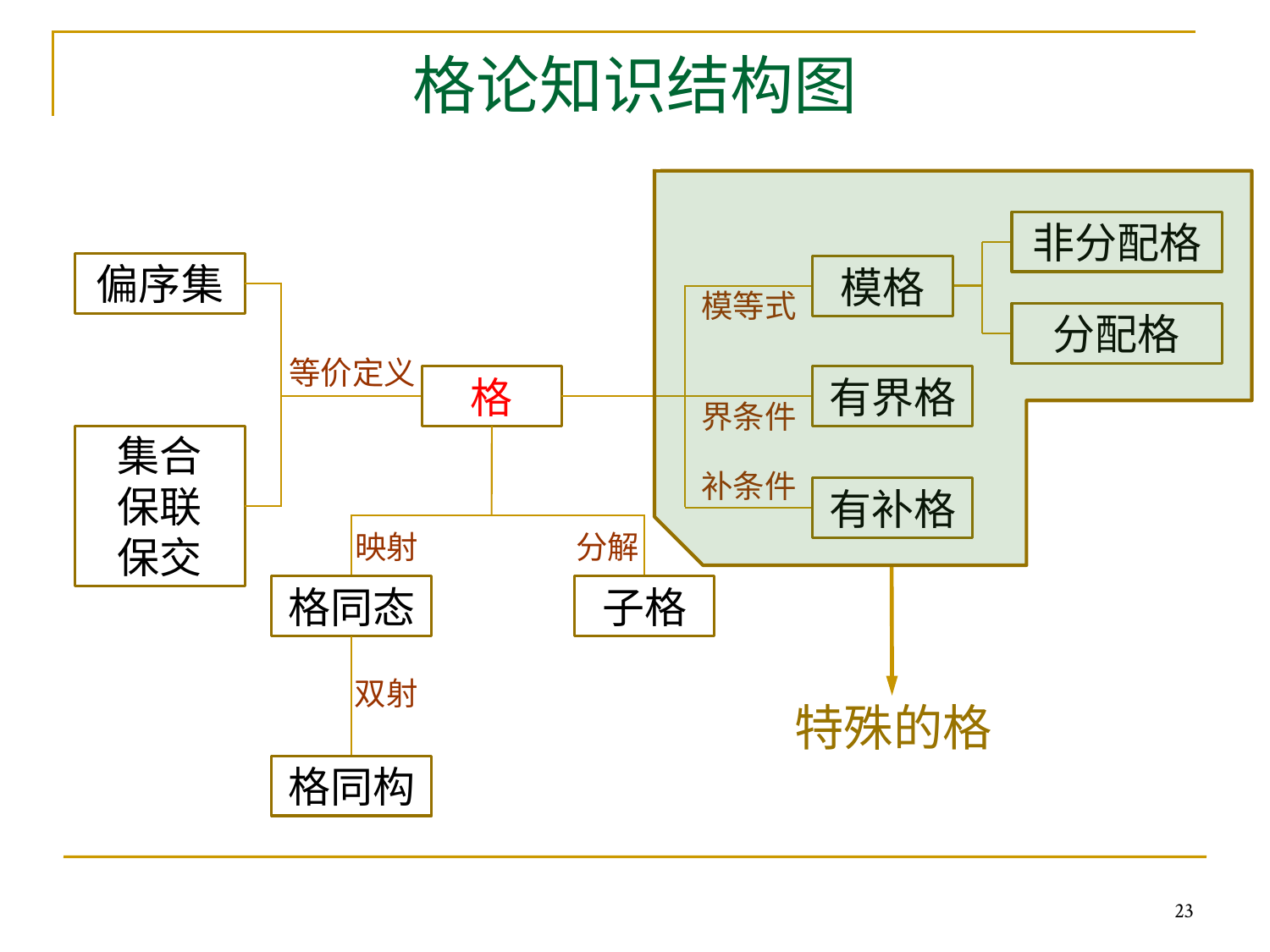

# 格论知识结构图

特殊的格
非分配格
分配格
偏序集
集合
保联
保交
模格
模等式
有界格
界条件
补条件
有补格
等价定义
格
映射
分解
格同态
子格
双射
格同构
23